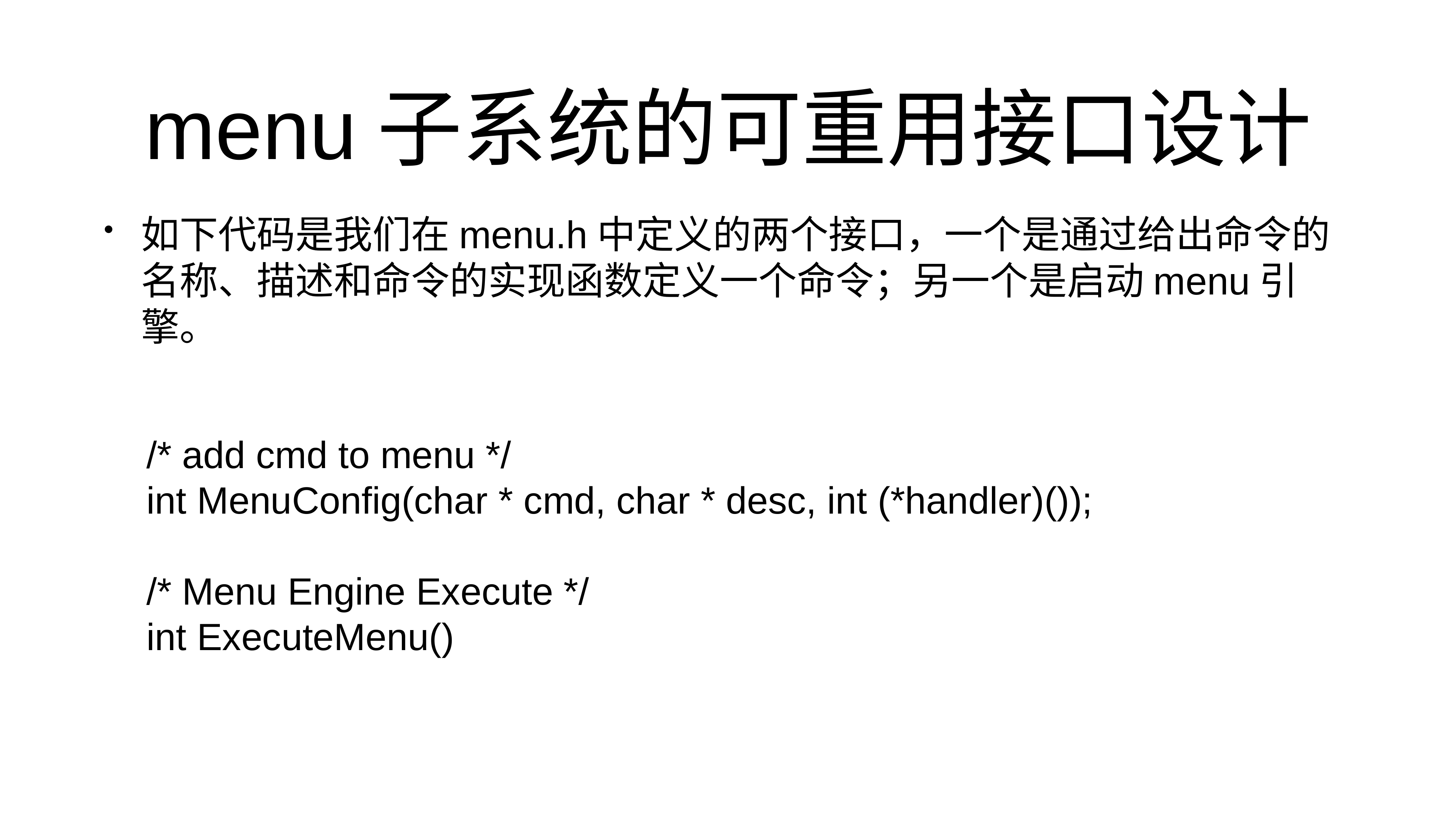

# menu子系统的可重用接口设计
如下代码是我们在menu.h中定义的两个接口，一个是通过给出命令的名称、描述和命令的实现函数定义一个命令；另一个是启动menu引擎。
/* add cmd to menu */
int MenuConfig(char * cmd, char * desc, int (*handler)());

/* Menu Engine Execute */
int ExecuteMenu()